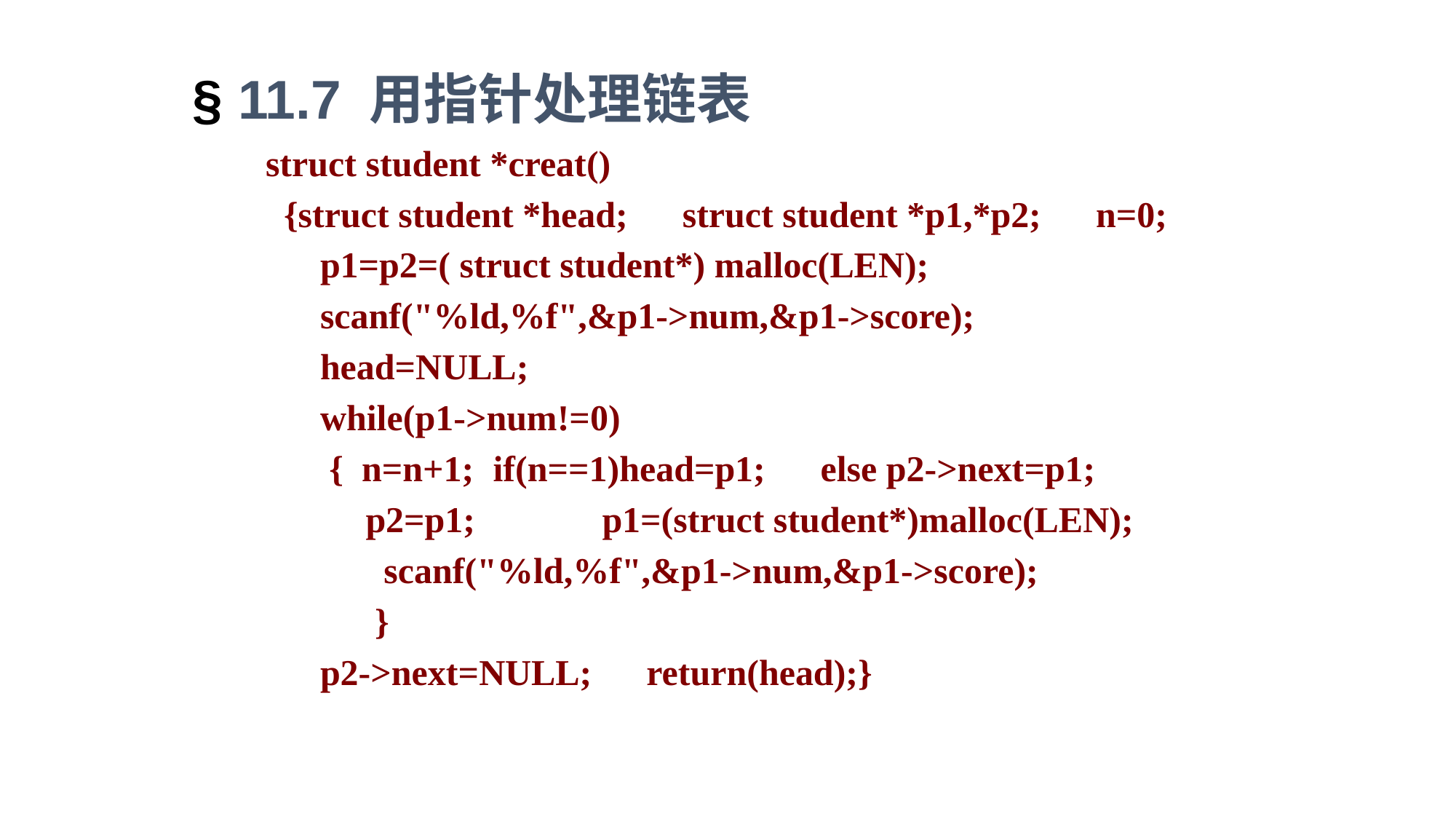

§ 11.7 用指针处理链表
struct student *creat()
  {struct student *head;      struct student *p1,*p2;      n=0;
      p1=p2=( struct student*) malloc(LEN);
      scanf("%ld,%f",&p1->num,&p1->score);
      head=NULL;
      while(p1->num!=0)
       {  n=n+1;	  if(n==1)head=p1;	  else p2->next=p1;
           p2=p1;	  p1=(struct student*)malloc(LEN);
	  scanf("%ld,%f",&p1->num,&p1->score);
	 }
      p2->next=NULL;      return(head);}